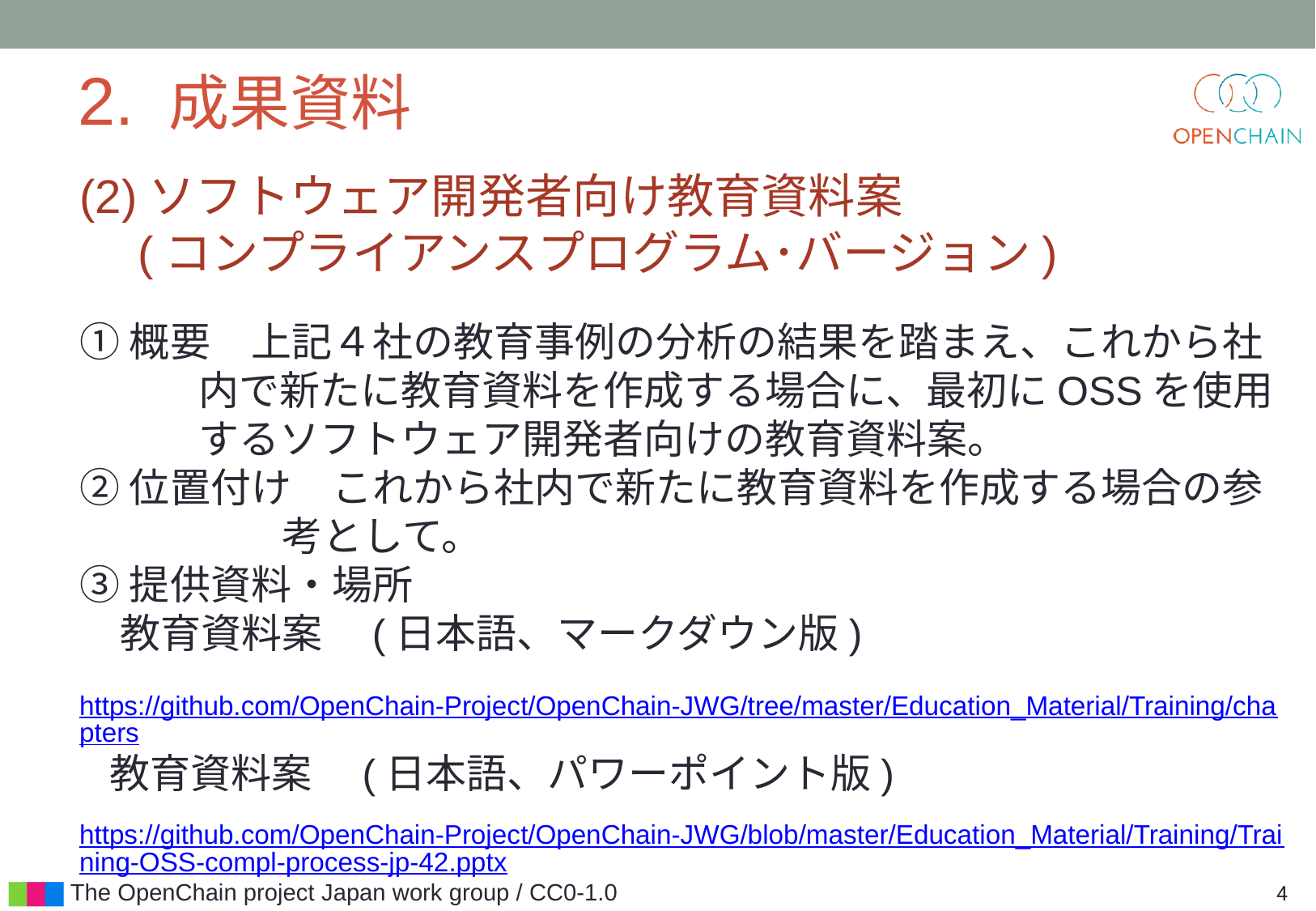

2. 成果資料
(2)ソフトウェア開発者向け教育資料案
　(コンプライアンスプログラム･バージョン)

①概要　上記４社の教育事例の分析の結果を踏まえ、これから社内で新たに教育資料を作成する場合に、最初にOSSを使用するソフトウェア開発者向けの教育資料案。
②位置付け　これから社内で新たに教育資料を作成する場合の参考として。
③提供資料・場所
　教育資料案　(日本語、マークダウン版)
　https://github.com/OpenChain-Project/OpenChain-JWG/tree/master/Education_Material/Training/chapters
　教育資料案　(日本語、パワーポイント版)
　　https://github.com/OpenChain-Project/OpenChain-JWG/blob/master/Education_Material/Training/Training-OSS-compl-process-jp-42.pptx

④
4